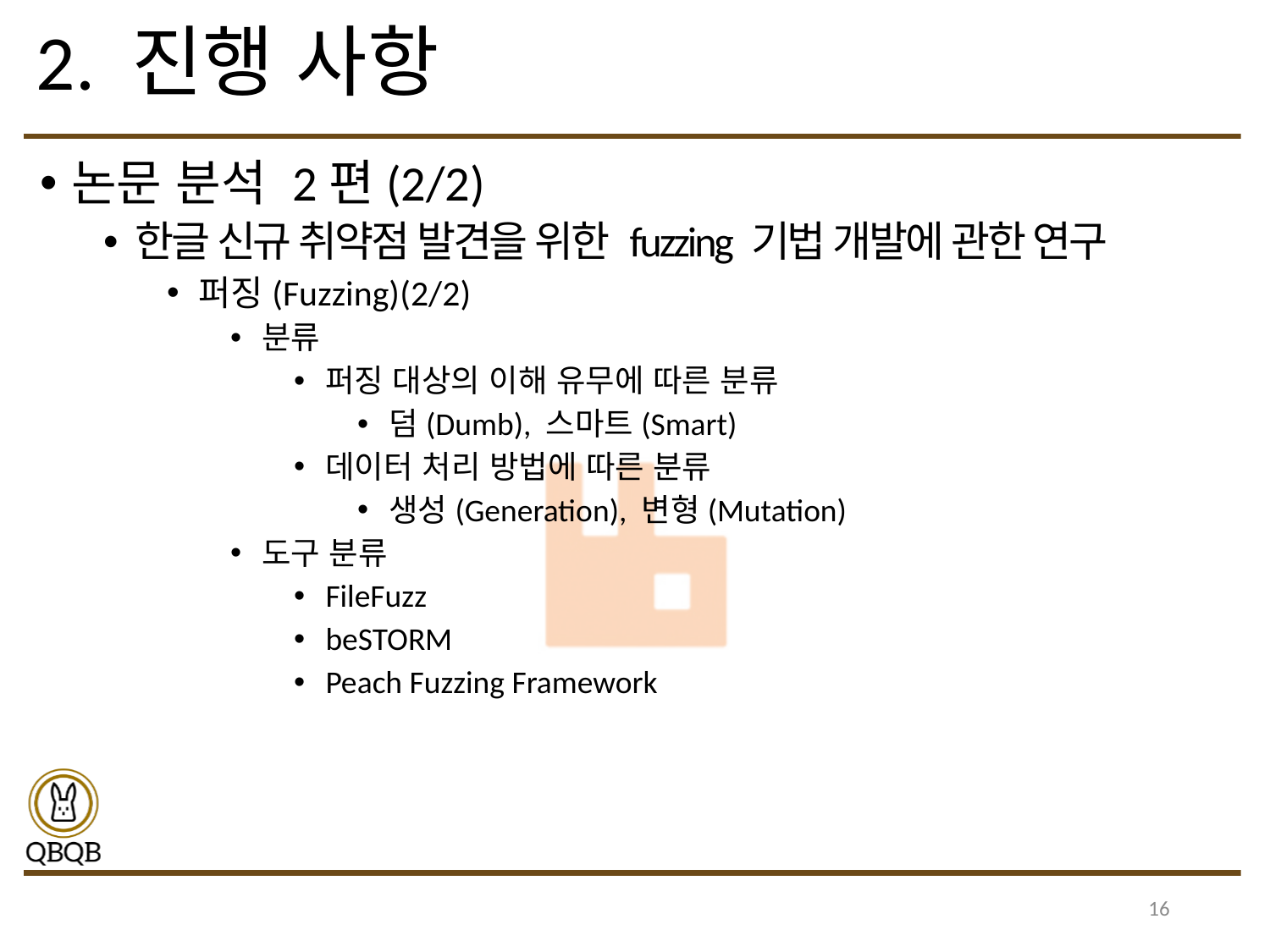

# 2. 진행 사항
논문 분석 2편(2/2)
한글 신규 취약점 발견을 위한 fuzzing 기법 개발에 관한 연구
퍼징(Fuzzing)(2/2)
분류
퍼징 대상의 이해 유무에 따른 분류
덤(Dumb), 스마트(Smart)
데이터 처리 방법에 따른 분류
생성(Generation), 변형(Mutation)
도구 분류
FileFuzz
beSTORM
Peach Fuzzing Framework

16